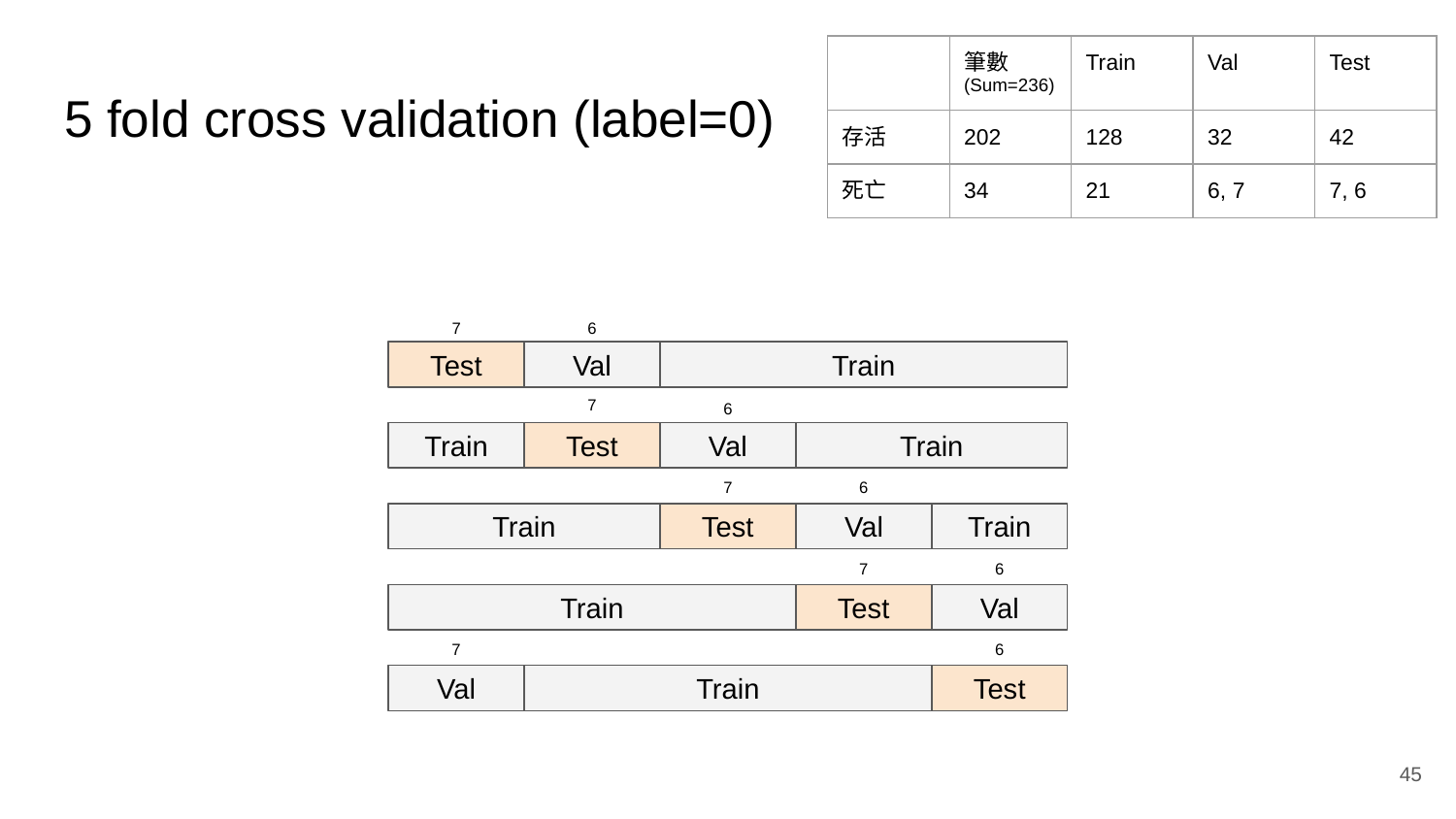

|  | 筆數 (Sum=236) | Train | Val | Test |
| --- | --- | --- | --- | --- |
| 存活 | 202 | 128 | 32 | 42 |
| 死亡 | 34 | 21 | 6, 7 | 7, 6 |
# 5 fold cross validation (label=0)
7
6
Test
Val
Train
7
6
Train
Test
Val
Train
7
6
Val
Train
Test
Train
7
6
Val
Train
Test
6
7
Val
Train
Test
45